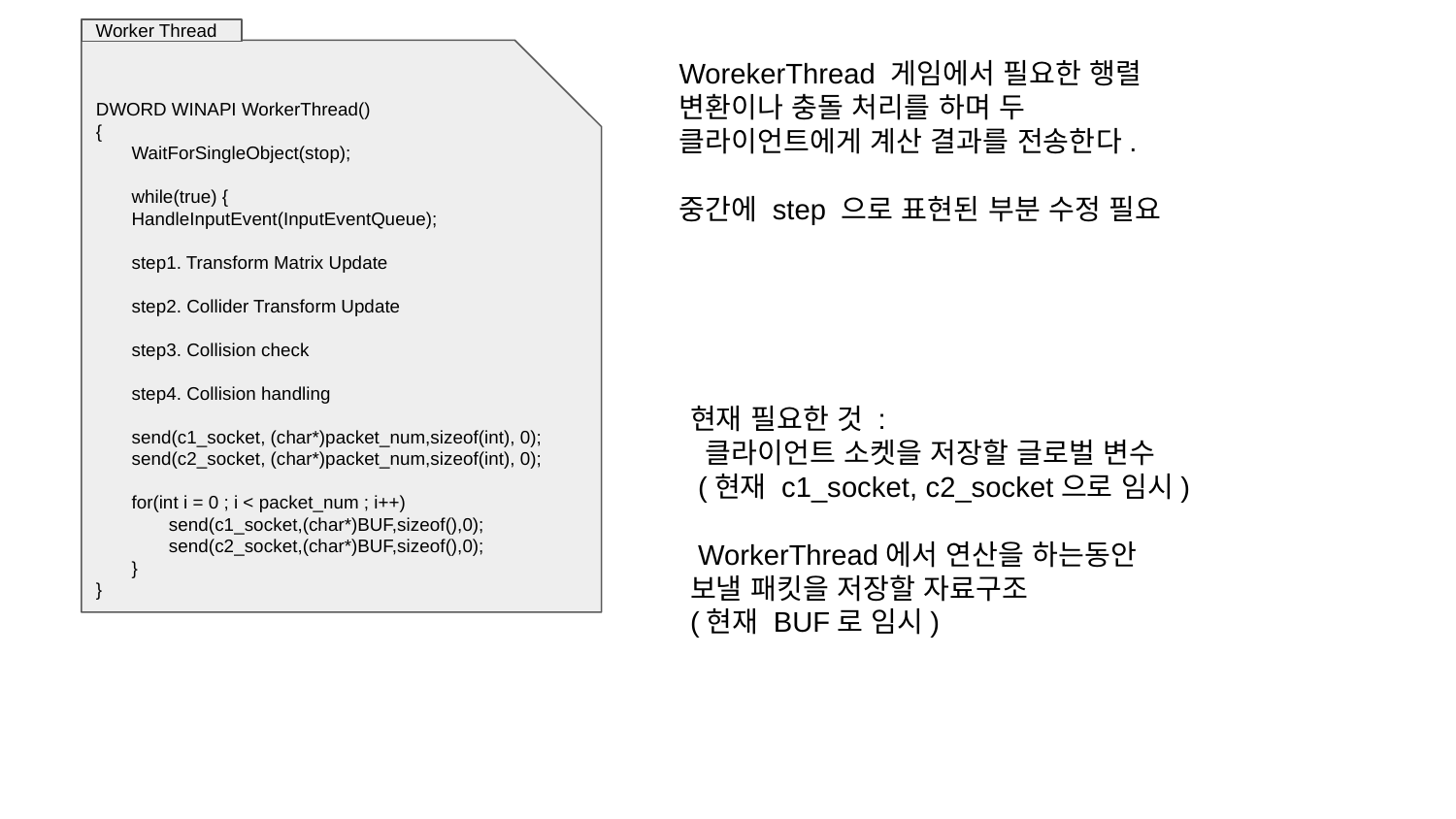

Worker Thread
DWORD WINAPI WorkerThread()
{
       WaitForSingleObject(stop);

       while(true) {
       HandleInputEvent(InputEventQueue);

       step1. Transform Matrix Update

       step2. Collider Transform Update

       step3. Collision check

       step4. Collision handling

       send(c1_socket, (char*)packet_num,sizeof(int), 0);
       send(c2_socket, (char*)packet_num,sizeof(int), 0);

       for(int i = 0 ; i < packet_num ; i++)
send(c1_socket,(char*)BUF,sizeof(),0);
send(c2_socket,(char*)BUF,sizeof(),0);
       }
}
WorekerThread 게임에서 필요한 행렬 변환이나 충돌 처리를 하며 두 클라이언트에게 계산 결과를 전송한다.

중간에 step 으로 표현된 부분 수정 필요
현재 필요한 것 :
 클라이언트 소켓을 저장할 글로벌 변수
 (현재 c1_socket, c2_socket으로 임시)

 WorkerThread에서 연산을 하는동안 보낼 패킷을 저장할 자료구조
(현재 BUF로 임시)